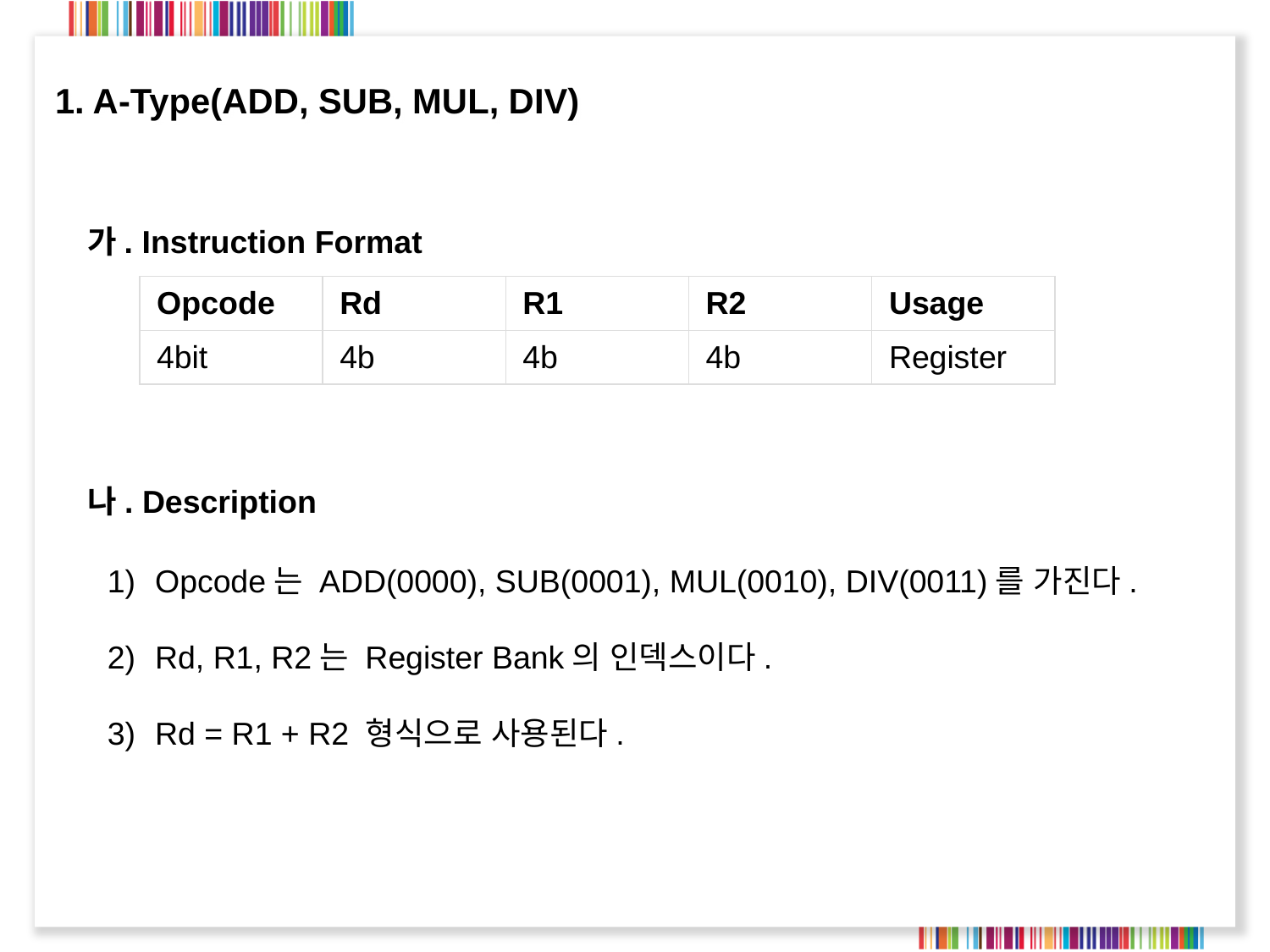

1. A-Type(ADD, SUB, MUL, DIV)
가. Instruction Format
| Opcode | Rd | R1 | R2 | Usage |
| --- | --- | --- | --- | --- |
| 4bit | 4b | 4b | 4b | Register |
나. Description
Opcode는 ADD(0000), SUB(0001), MUL(0010), DIV(0011)를 가진다.
Rd, R1, R2는 Register Bank의 인덱스이다.
Rd = R1 + R2 형식으로 사용된다.